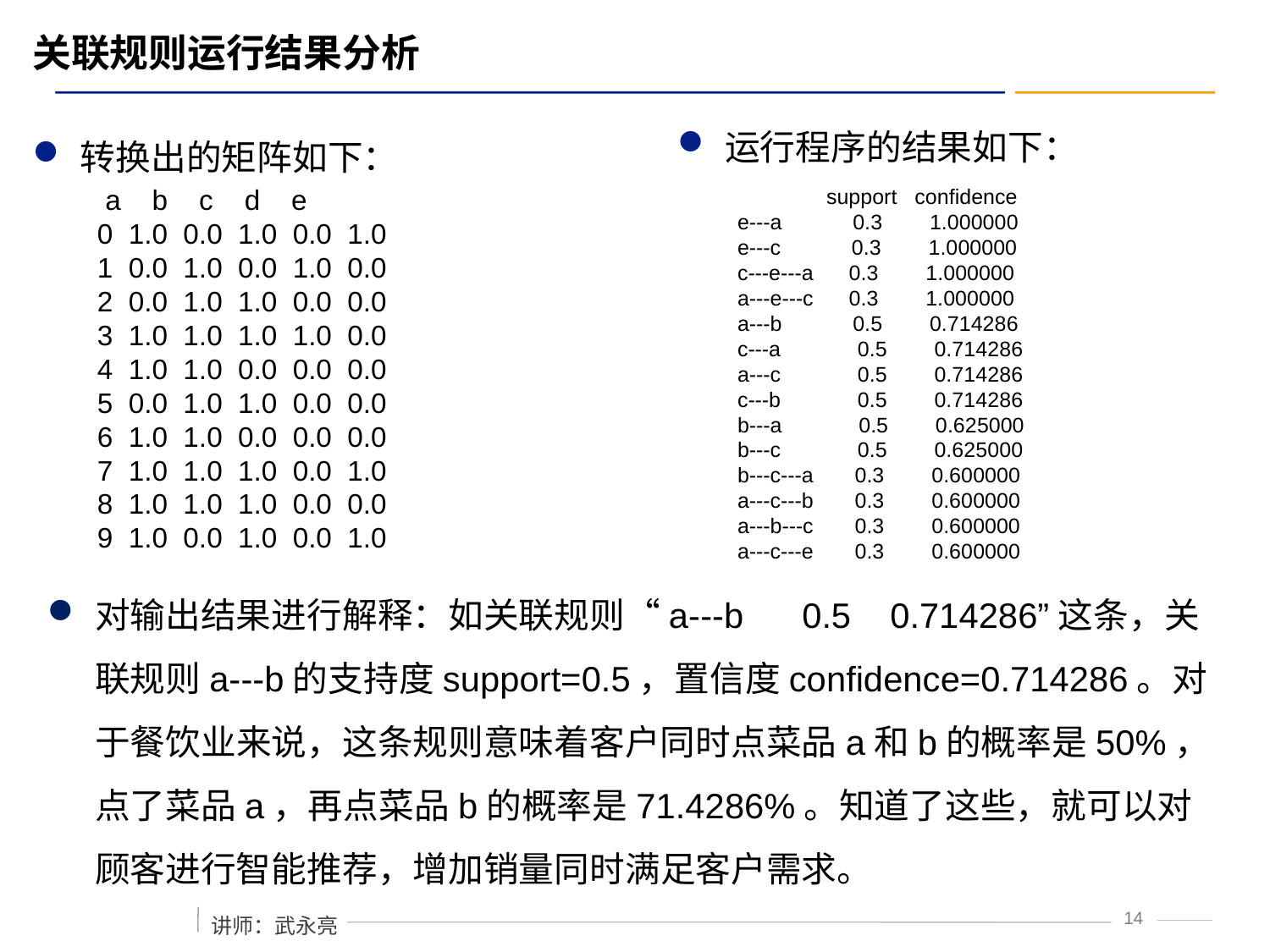

# 关联规则运行结果分析
运行程序的结果如下：
转换出的矩阵如下：
 a    b    c    d    e
0  1.0  0.0  1.0  0.0  1.0
1  0.0  1.0  0.0  1.0  0.0
2  0.0  1.0  1.0  0.0  0.0
3  1.0  1.0  1.0  1.0  0.0
4  1.0  1.0  0.0  0.0  0.0
5  0.0  1.0  1.0  0.0  0.0
6  1.0  1.0  0.0  0.0  0.0
7  1.0  1.0  1.0  0.0  1.0
8  1.0  1.0  1.0  0.0  0.0
9  1.0  0.0  1.0  0.0  1.0
               support   confidence
e---a            0.3        1.000000
e---c            0.3        1.000000
c---e---a      0.3        1.000000
a---e---c      0.3        1.000000
a---b            0.5        0.714286
c---a             0.5        0.714286
a---c             0.5        0.714286
c---b             0.5        0.714286
b---a             0.5        0.625000
b---c             0.5        0.625000
b---c---a       0.3        0.600000
a---c---b       0.3        0.600000
a---b---c       0.3        0.600000
a---c---e       0.3        0.600000
对输出结果进行解释：如关联规则“a---b      0.5    0.714286”这条，关联规则a---b的支持度support=0.5，置信度confidence=0.714286。对于餐饮业来说，这条规则意味着客户同时点菜品a和b的概率是50%，点了菜品a，再点菜品b的概率是71.4286%。知道了这些，就可以对顾客进行智能推荐，增加销量同时满足客户需求。